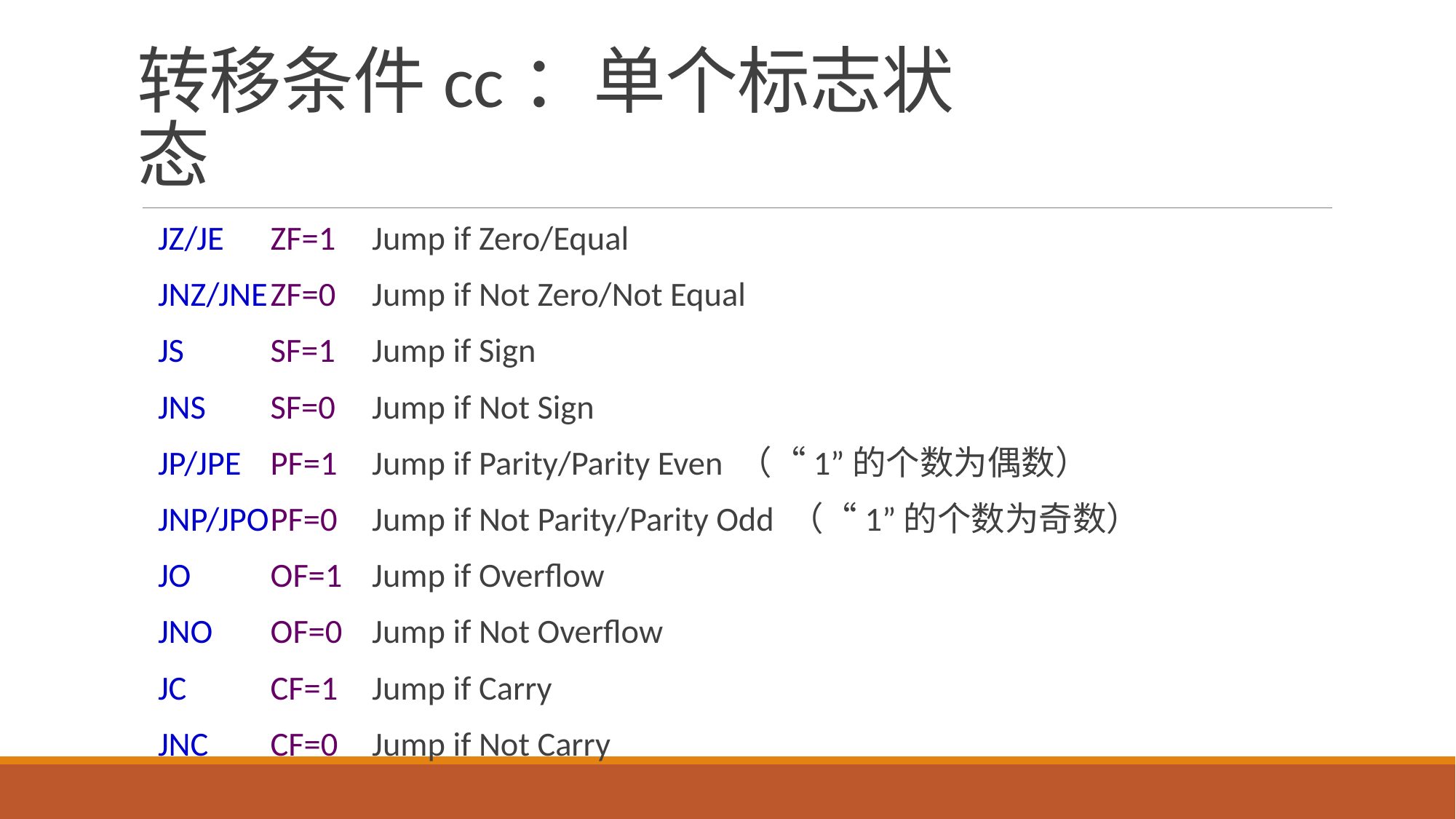

# 转移条件cc：单个标志状态
JZ/JE	ZF=1	Jump if Zero/Equal
JNZ/JNE	ZF=0	Jump if Not Zero/Not Equal
JS	SF=1	Jump if Sign
JNS	SF=0	Jump if Not Sign
JP/JPE	PF=1	Jump if Parity/Parity Even （“1”的个数为偶数）
JNP/JPO	PF=0	Jump if Not Parity/Parity Odd （“1”的个数为奇数）
JO	OF=1	Jump if Overflow
JNO	OF=0	Jump if Not Overflow
JC	CF=1	Jump if Carry
JNC	CF=0	Jump if Not Carry